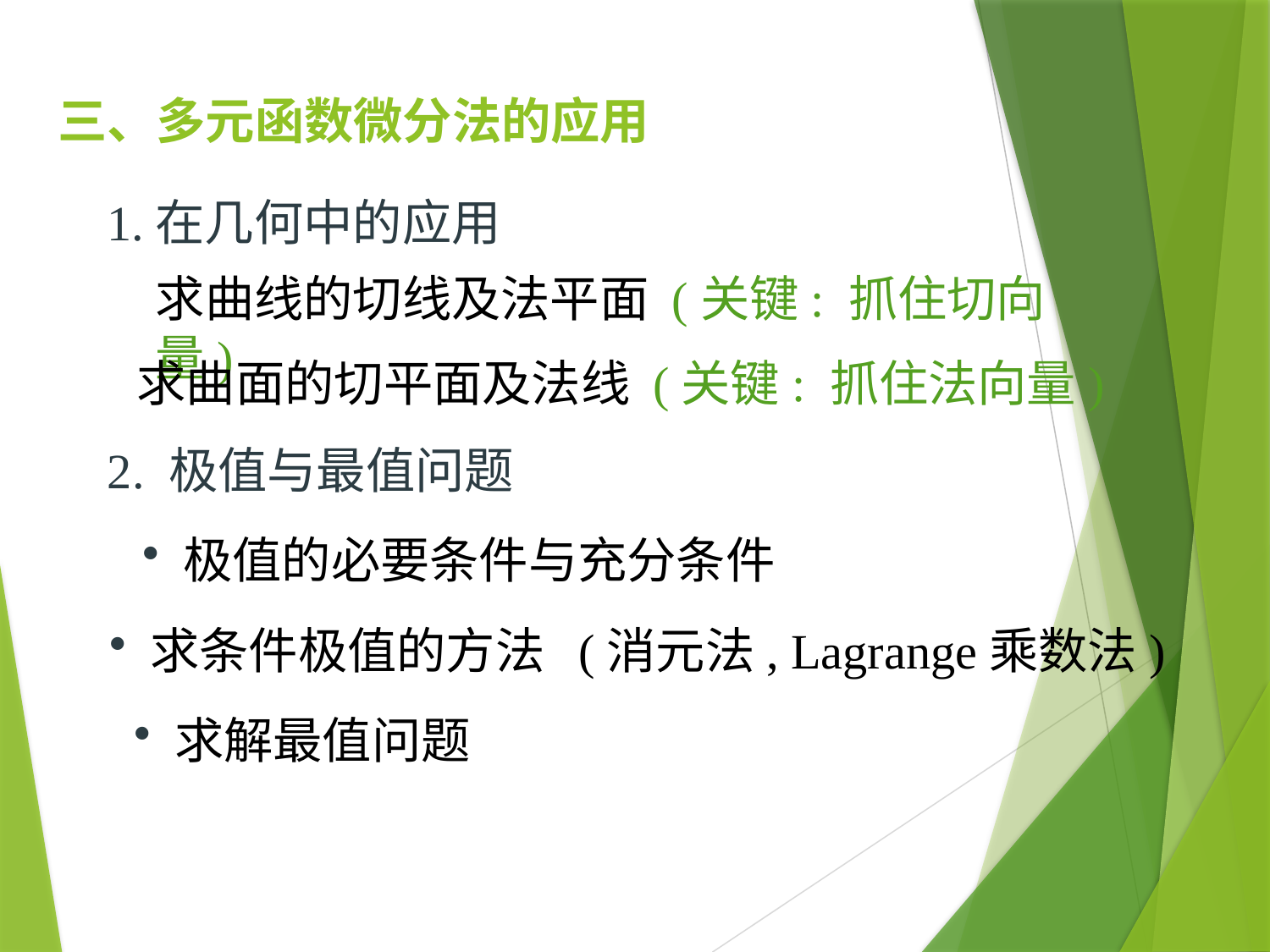

# 三、多元函数微分法的应用
1.在几何中的应用
求曲线的切线及法平面 (关键: 抓住切向量)
求曲面的切平面及法线 (关键: 抓住法向量)
2. 极值与最值问题
 极值的必要条件与充分条件
 求条件极值的方法  (消元法, Lagrange乘数法)
 求解最值问题